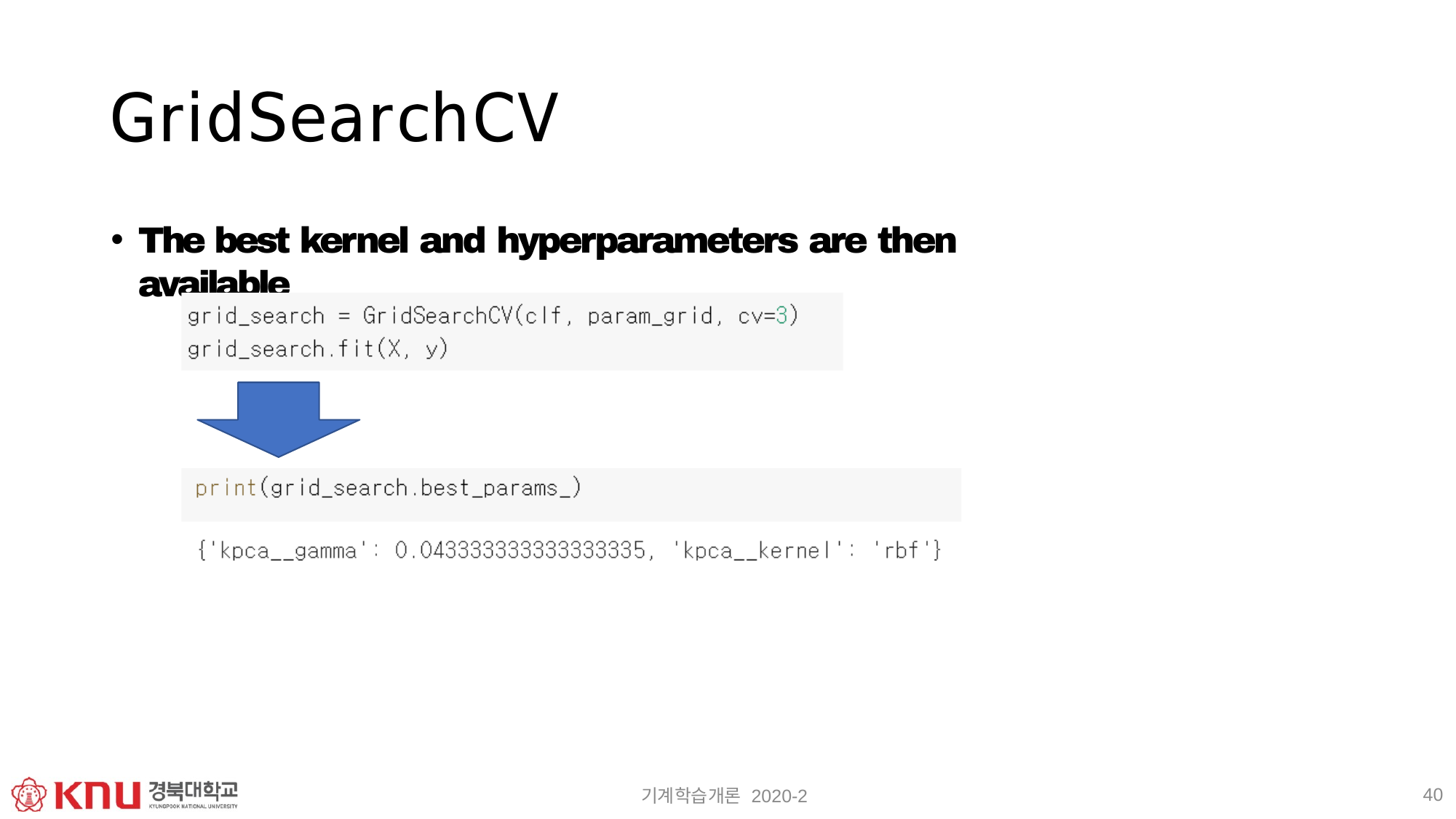

# GridSearchCV
The best kernel and hyperparameters are then available

40
기계학습개론 2020-2